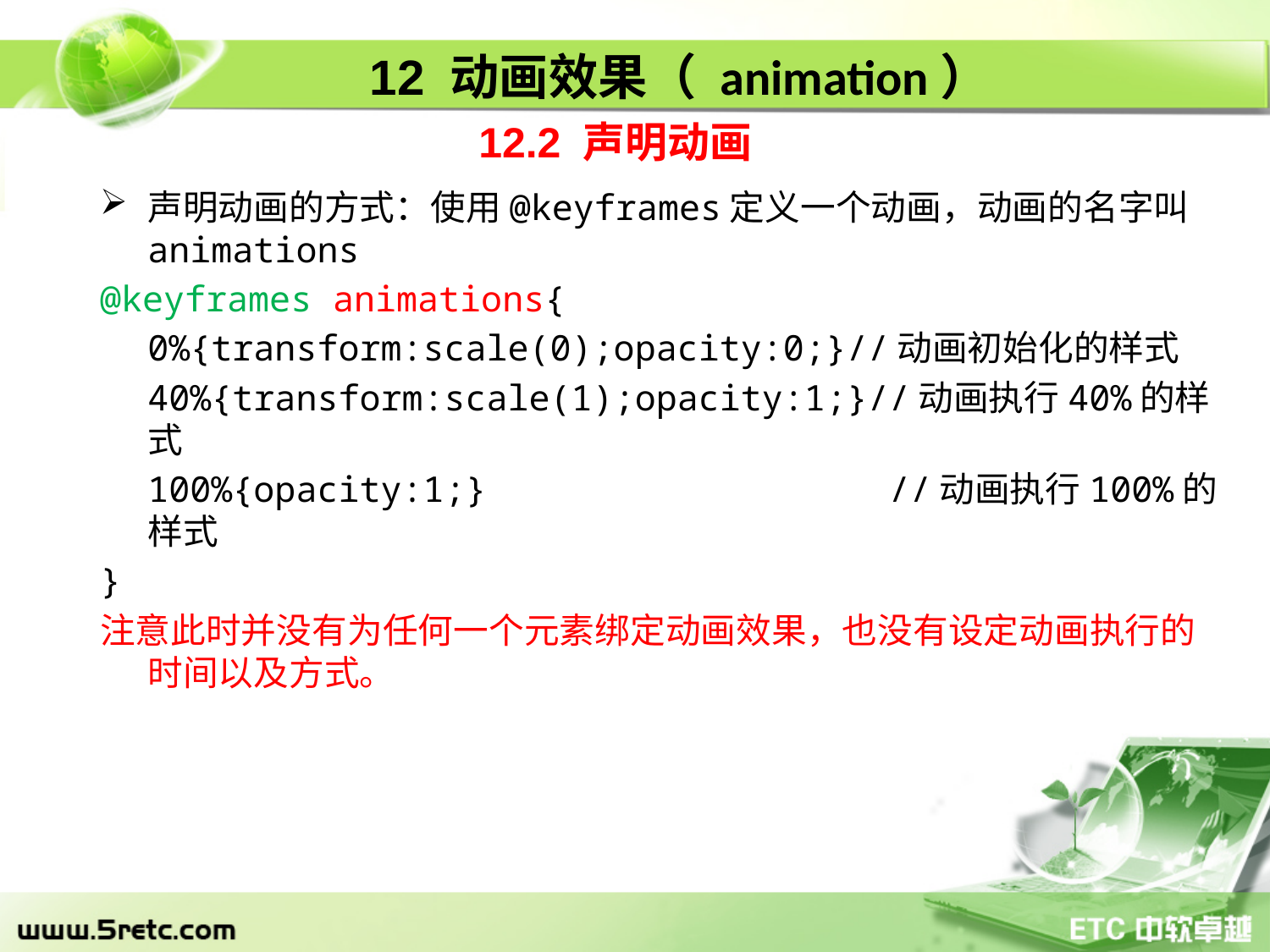

12 动画效果（ animation）

12.2 声明动画
声明动画的方式：使用@keyframes定义一个动画，动画的名字叫animations
@keyframes animations{
	0%{transform:scale(0);opacity:0;}//动画初始化的样式
	40%{transform:scale(1);opacity:1;}//动画执行40%的样式
	100%{opacity:1;}                   //动画执行100%的样式
}
注意此时并没有为任何一个元素绑定动画效果，也没有设定动画执行的时间以及方式。